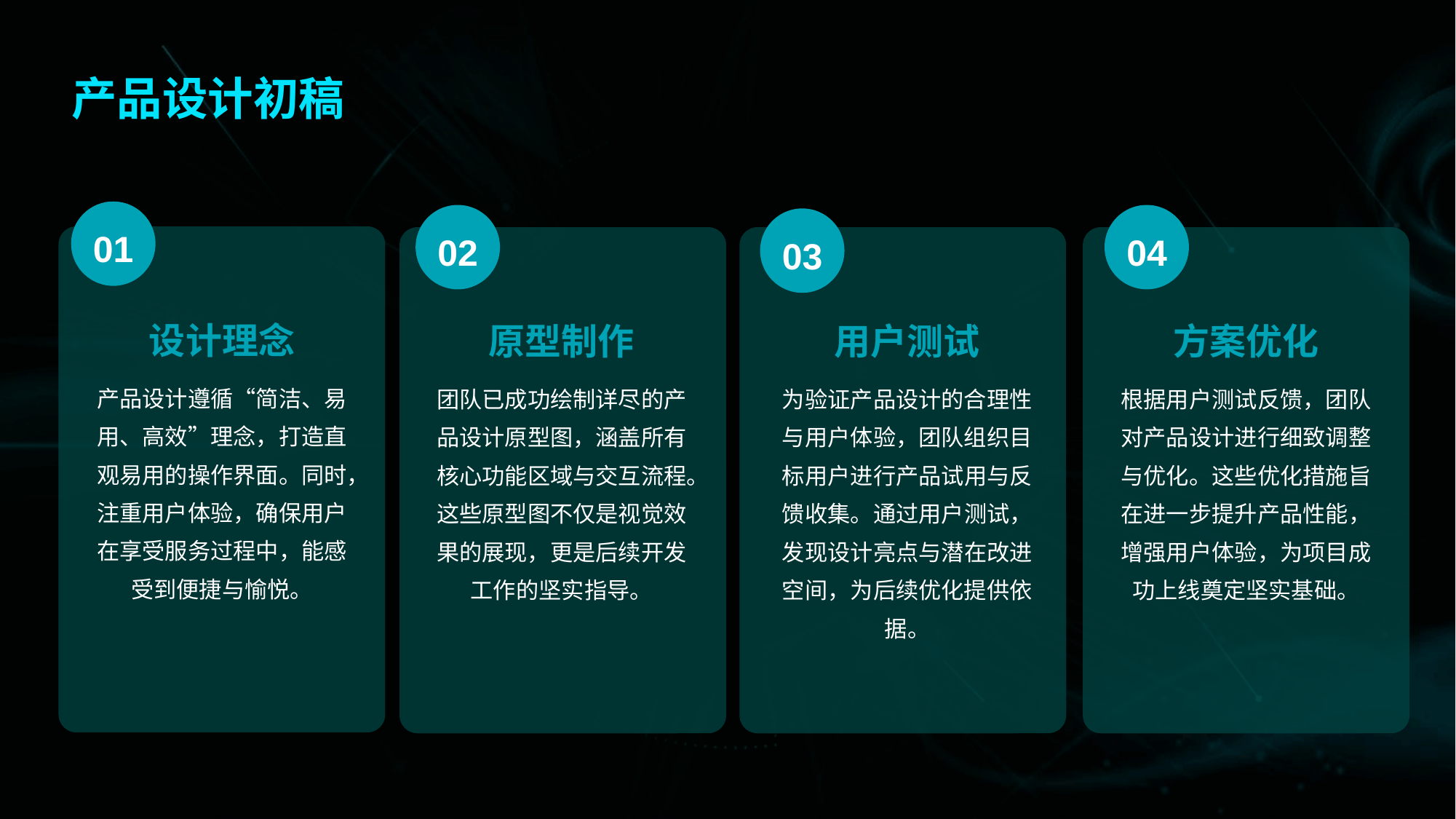

产品设计初稿
01

02

04

03

设计理念
原型制作
用户测试
方案优化
产品设计遵循“简洁、易用、高效”理念，打造直观易用的操作界面。同时，注重用户体验，确保用户在享受服务过程中，能感受到便捷与愉悦。
团队已成功绘制详尽的产品设计原型图，涵盖所有核心功能区域与交互流程。这些原型图不仅是视觉效果的展现，更是后续开发工作的坚实指导。
为验证产品设计的合理性与用户体验，团队组织目标用户进行产品试用与反馈收集。通过用户测试，发现设计亮点与潜在改进空间，为后续优化提供依据。
根据用户测试反馈，团队对产品设计进行细致调整与优化。这些优化措施旨在进一步提升产品性能，增强用户体验，为项目成功上线奠定坚实基础。